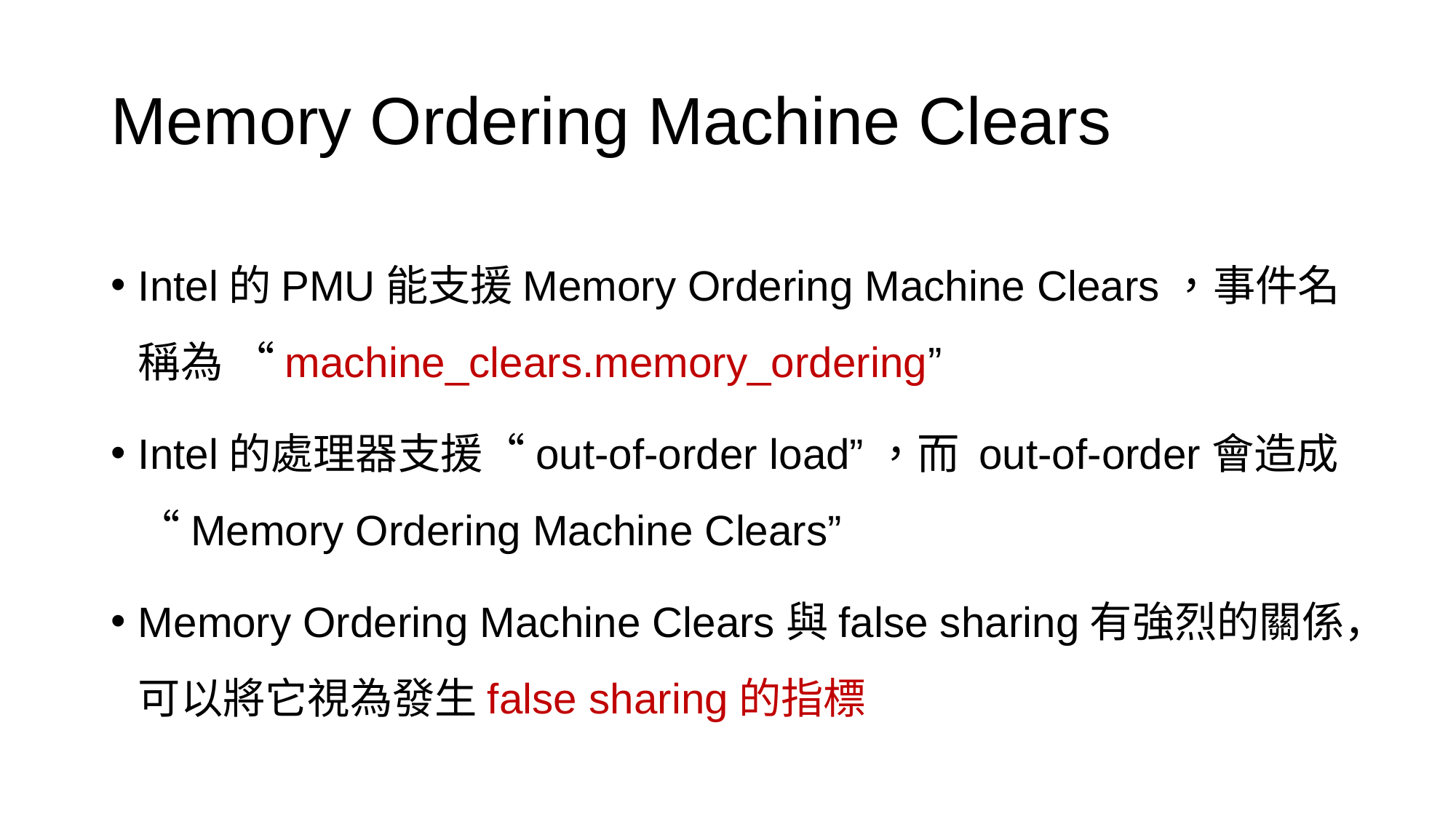

# Memory Ordering Machine Clears
Intel的PMU能支援Memory Ordering Machine Clears，事件名稱為 “machine_clears.memory_ordering”
Intel的處理器支援“out-of-order load”，而 out-of-order會造成 “Memory Ordering Machine Clears”
Memory Ordering Machine Clears與false sharing有強烈的關係，可以將它視為發生false sharing的指標